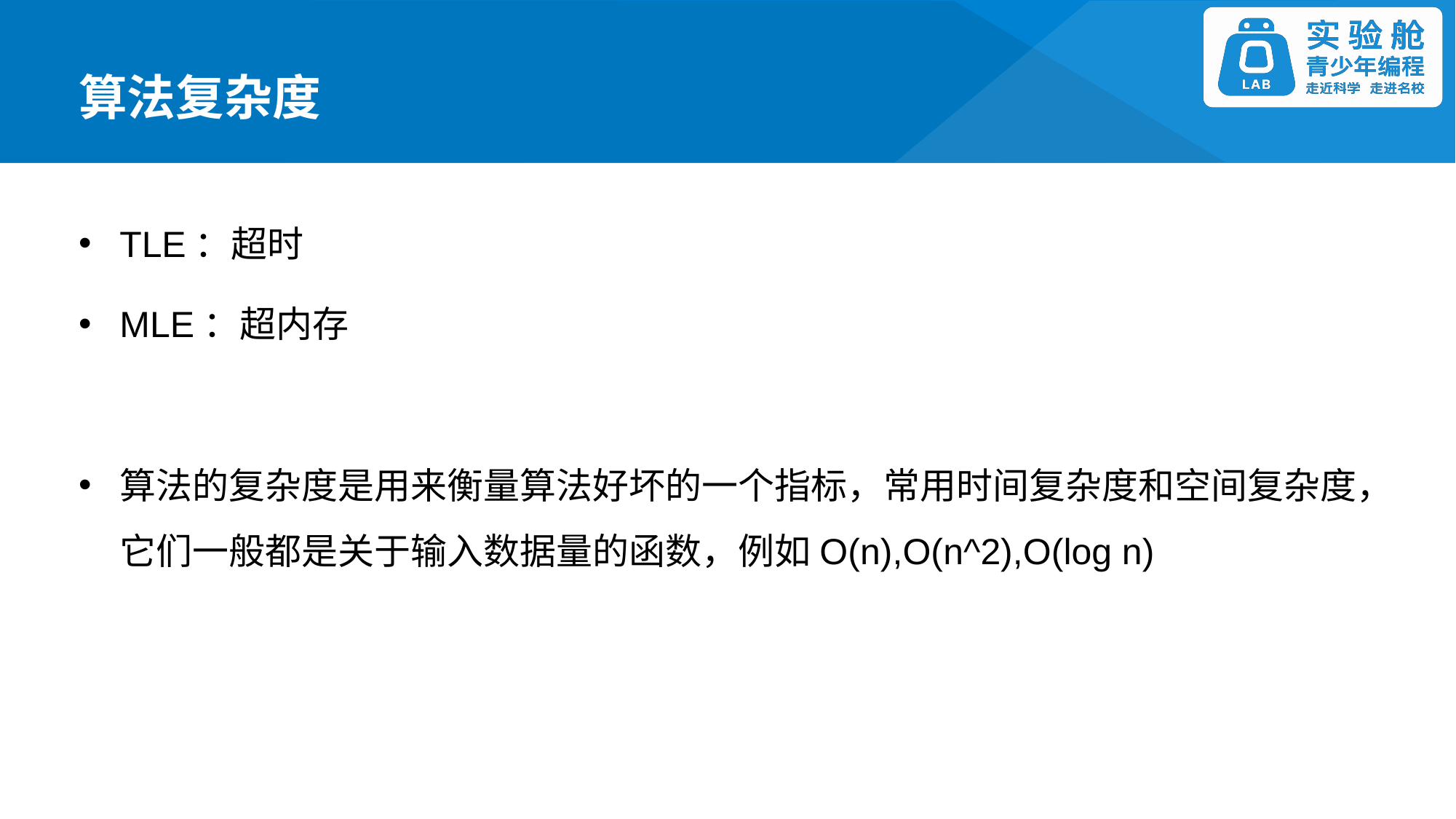

算法复杂度
TLE：超时
MLE：超内存

算法的复杂度是用来衡量算法好坏的一个指标，常用时间复杂度和空间复杂度，它们一般都是关于输入数据量的函数，例如O(n),O(n^2),O(log n)